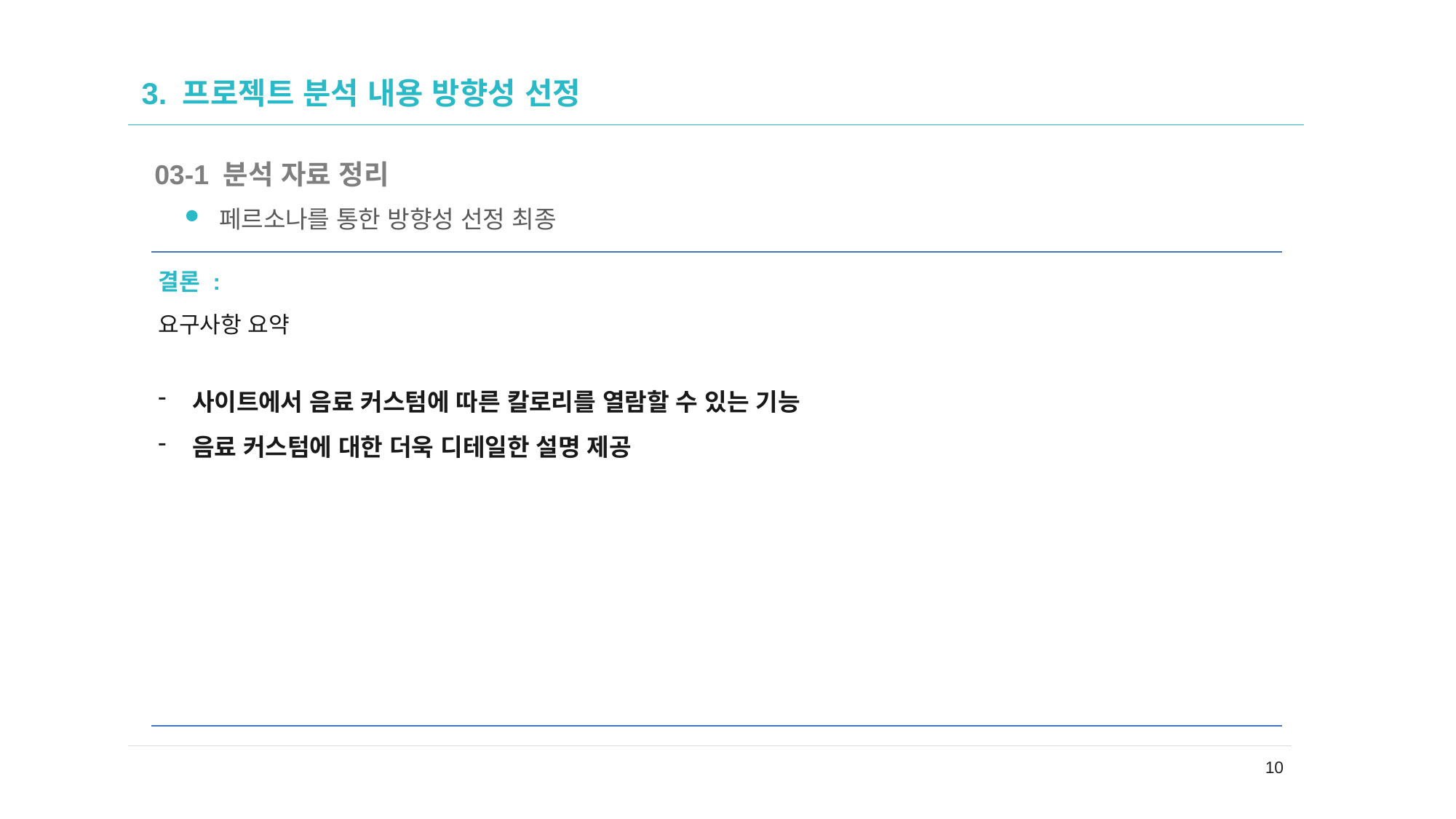

02
# 3. 프로젝트 분석 내용 방향성 선정
03-1 분석 자료 정리
페르소나를 통한 방향성 선정 최종
| 결론 : 요구사항 요약 사이트에서 음료 커스텀에 따른 칼로리를 열람할 수 있는 기능 음료 커스텀에 대한 더욱 디테일한 설명 제공 |
| --- |
10